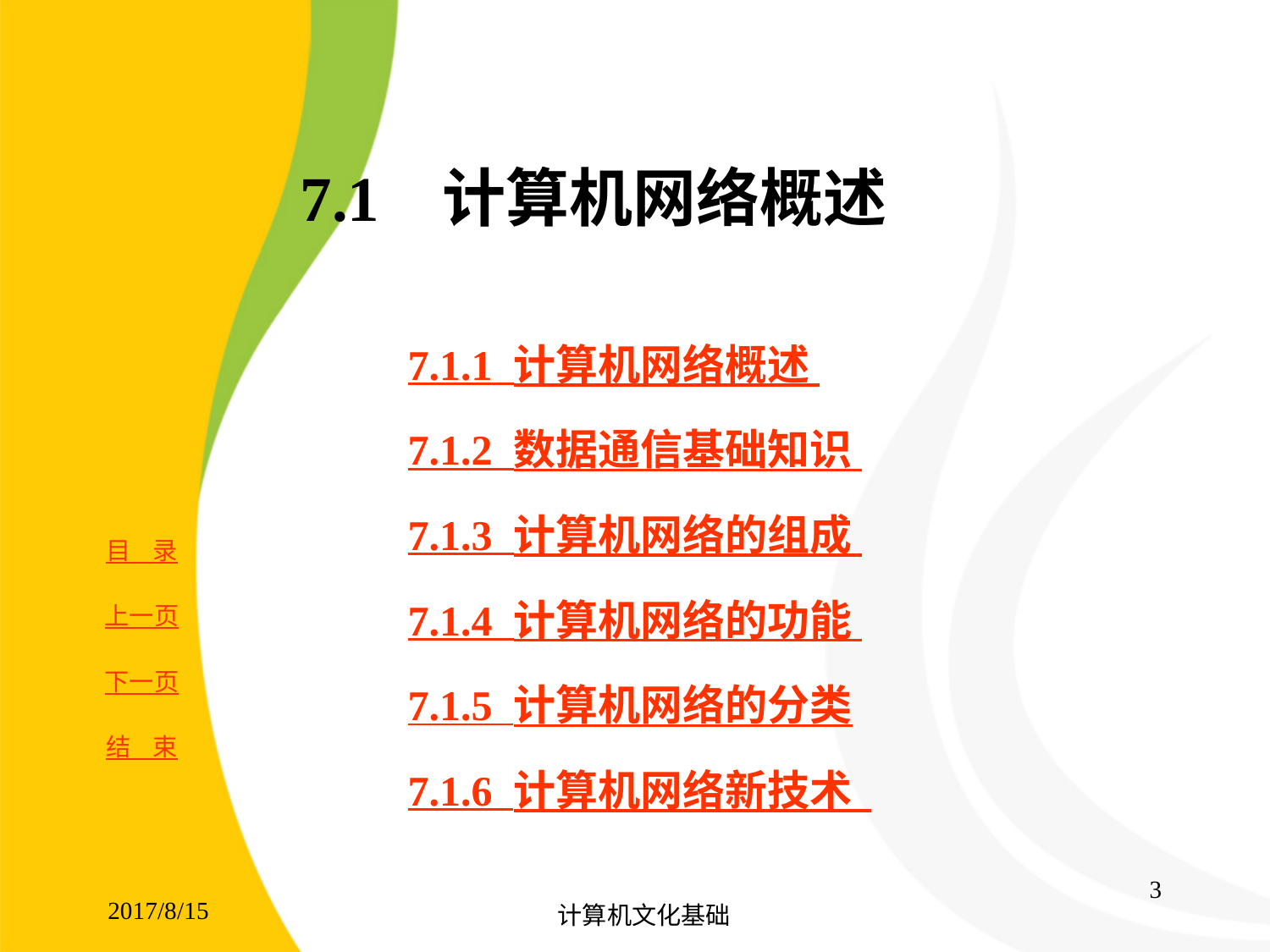

# 7.1   计算机网络概述
7.1.1  计算机网络概述
7.1.2  数据通信基础知识
7.1.3  计算机网络的组成
7.1.4  计算机网络的功能
7.1.5  计算机网络的分类
7.1.6  计算机网络新技术
3
2017/8/15